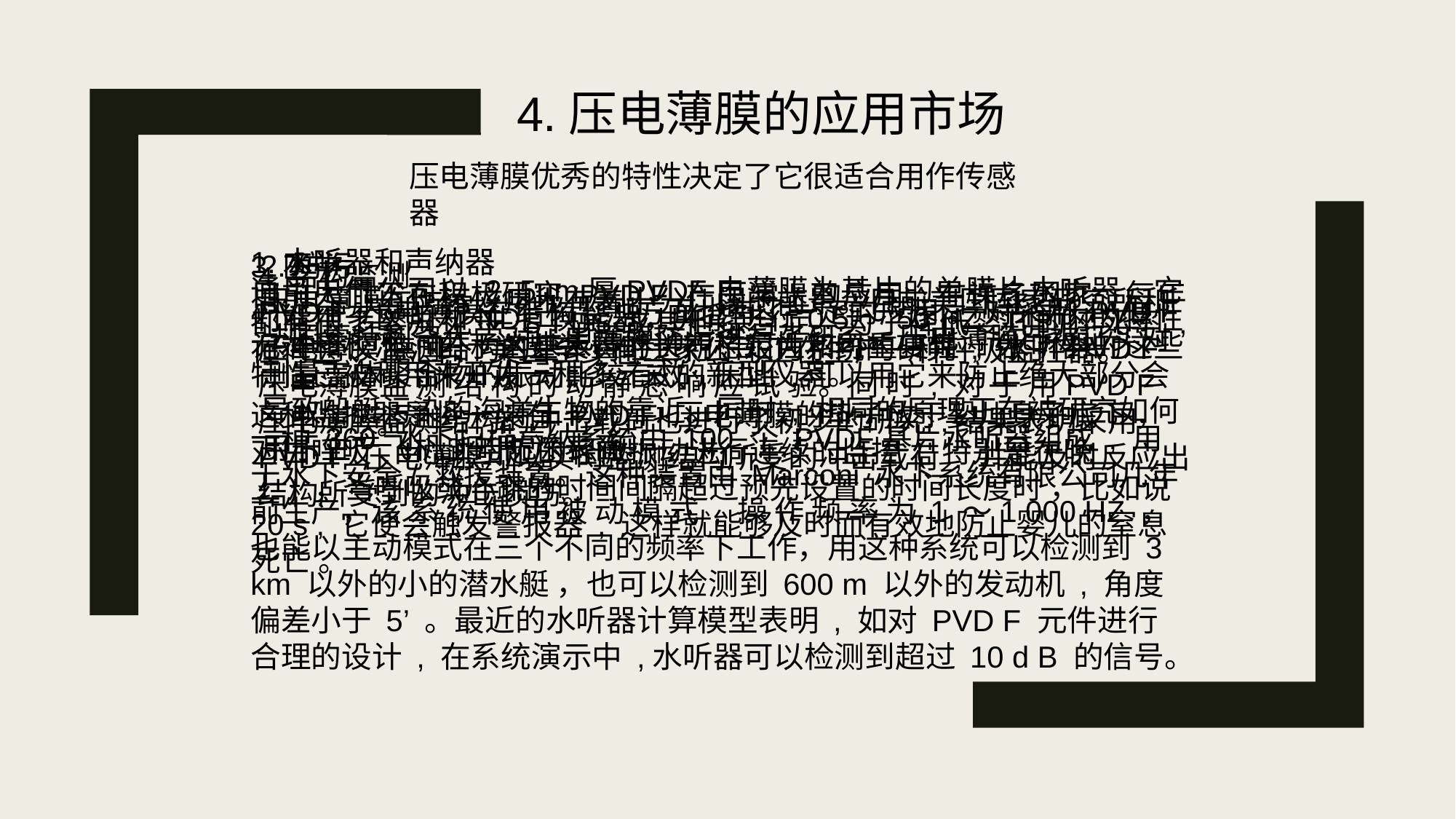

4.压电薄膜的应用市场
压电薄膜优秀的特性决定了它很适合用作传感器
2.防污
压电薄膜在防污应用上有着十分广阔的前景。目前美国国家研究所和法国蒙特利奇大学对压电薄膜防污进行了研究。压电薄膜已被证实对测量壳体聚合物的振动比较有效 ,因此 ,可以用它来防止绝大部分会导致船艇污染的海洋生物的靠近。同时 , 相同的原理正在被研究如何用于生产飞机上的防冻表面。

1.水听器和声纳器
通用电气公司以 2. 5μm厚PVDF电薄膜为基片的单膜片水听器，它们能用于医用和NDE换能器，并能进行0.5～50 HZ 范围内的特性记述和校准。由于这些装置的长期稳定性和可重复性 , 水听器的这些特性已被利用来开发一种多元式的新型仪器。

一种 360°水下扫描声纳系统由 100 个 PVDF基片水听器组成 , 用于水下安全/ 救援装置。这种装置由 Marconi 水下系统有限公司几年前生产，该 系 统 使 用 被 动 模 式 , 操 作 频 率 为 1 ～1 000 HZ ，也能以主动模式在三个不同的频率下工作，用这种系统可以检测到 3 km 以外的小的潜水艇 ，也可以检测到 600 m 以外的发动机 , 角度偏差小于 5’ 。最近的水听器计算模型表明 , 如对 PVD F 元件进行合理的设计 , 在系统演示中 ,水听器可以检测到超过 10 d B 的信号。
3.医学
目前人们正在积极研究 PVD F 在医学上的应用。在许多国家 ,每年都有很多婴儿死于 S I DS或其他综合症。为了降低婴儿的猝死率 , 在荷兰 、 德国 、 美国至少有三家公司正在生产一种呼吸监控器。

这种监控器是将一装有 PVD F 压电薄膜的垫子放于婴儿身子底下 ，对由呼吸 、 心跳引起的轻微振动进行连续的监控 ( 特别是在晚上) ，当呼吸或心跳的时间间隔超过预先设置的时间长度时 ，比如说 20 s , 它便会触发警报器 , 这样就能够及时而有效地防止婴儿的窒息死亡 。
4.结构监测
PVD F 压电薄膜在结构监测方面也有了一定的应用 。 对采用 PVD F 压电薄膜监测结构的基本特性进行了较为系统的研究 , 做了 PVD F 压电薄膜监 测 结 构 的 动 静 态 响 应 试 验。同 时 , 对 于 用PVD F 压电薄膜监测结构的冲击载荷也进行了初步的研究 ,结果表明采用 PVD F 压电薄膜可以实时监测结构所受的冲击载荷 , 并能及时反应出结构所受到的冲击损伤。